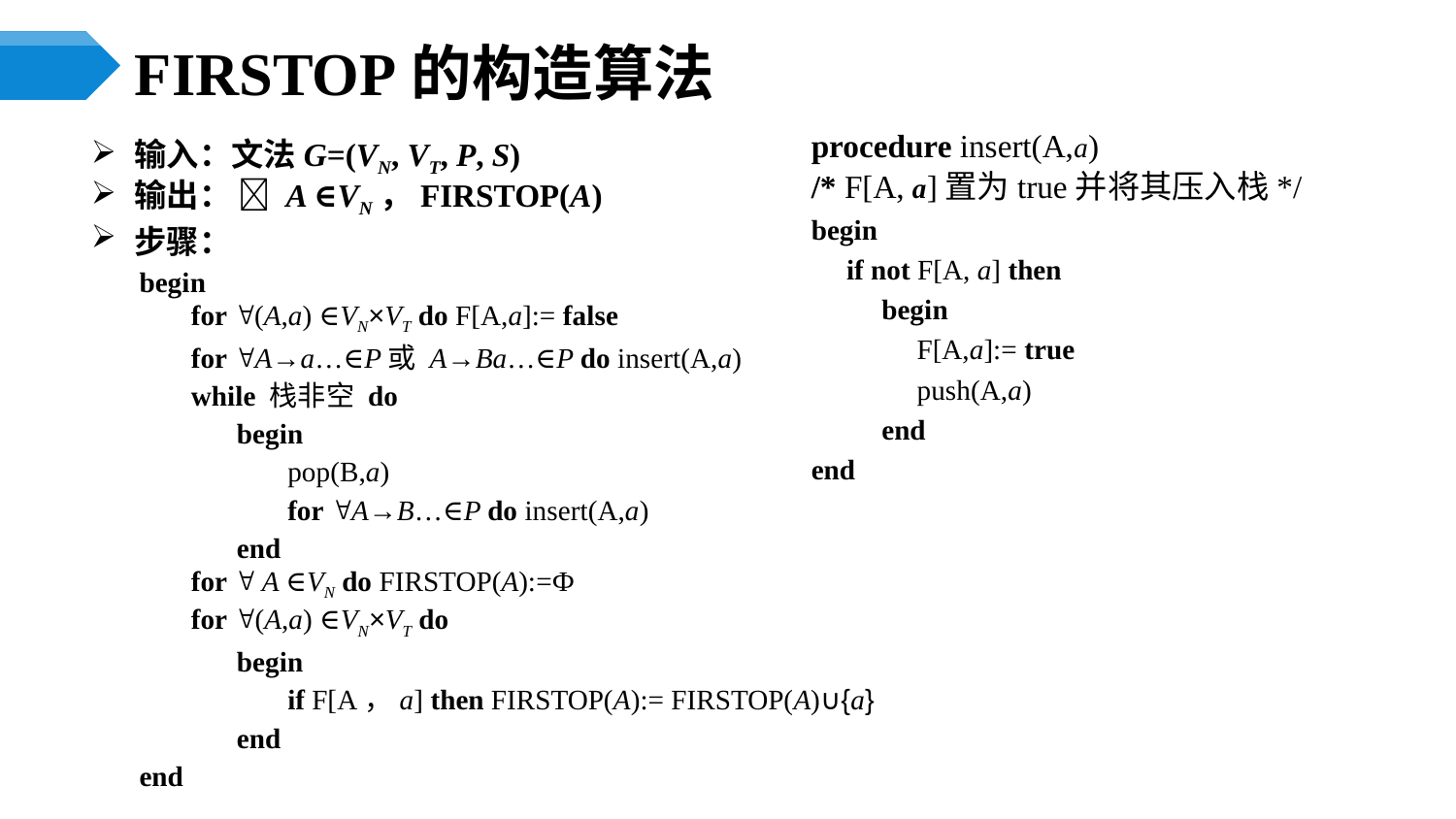

# FIRSTOP的构造算法
procedure insert(A,a)
/* F[A, a]置为true并将其压入栈*/
begin
     if not F[A, a] then
          begin
               F[A,a]:= true
               push(A,a)
          end
end
输入：文法G=(VN, VT, P, S)
输出： ∀ A ∈VN，FIRSTOP(A)
步骤：
begin
for ∀(A,a) ∈VN×VT do F[A,a]:= false
for ∀A→a…∈P或 A→Ba…∈P do insert(A,a)
while 栈非空 do
begin
pop(B,a)
for ∀A→B…∈P do insert(A,a)
end
for ∀ A ∈VN do FIRSTOP(A):=Ф
for ∀(A,a) ∈VN×VT do
begin
if F[A，a] then FIRSTOP(A):= FIRSTOP(A)∪{a}
end
end